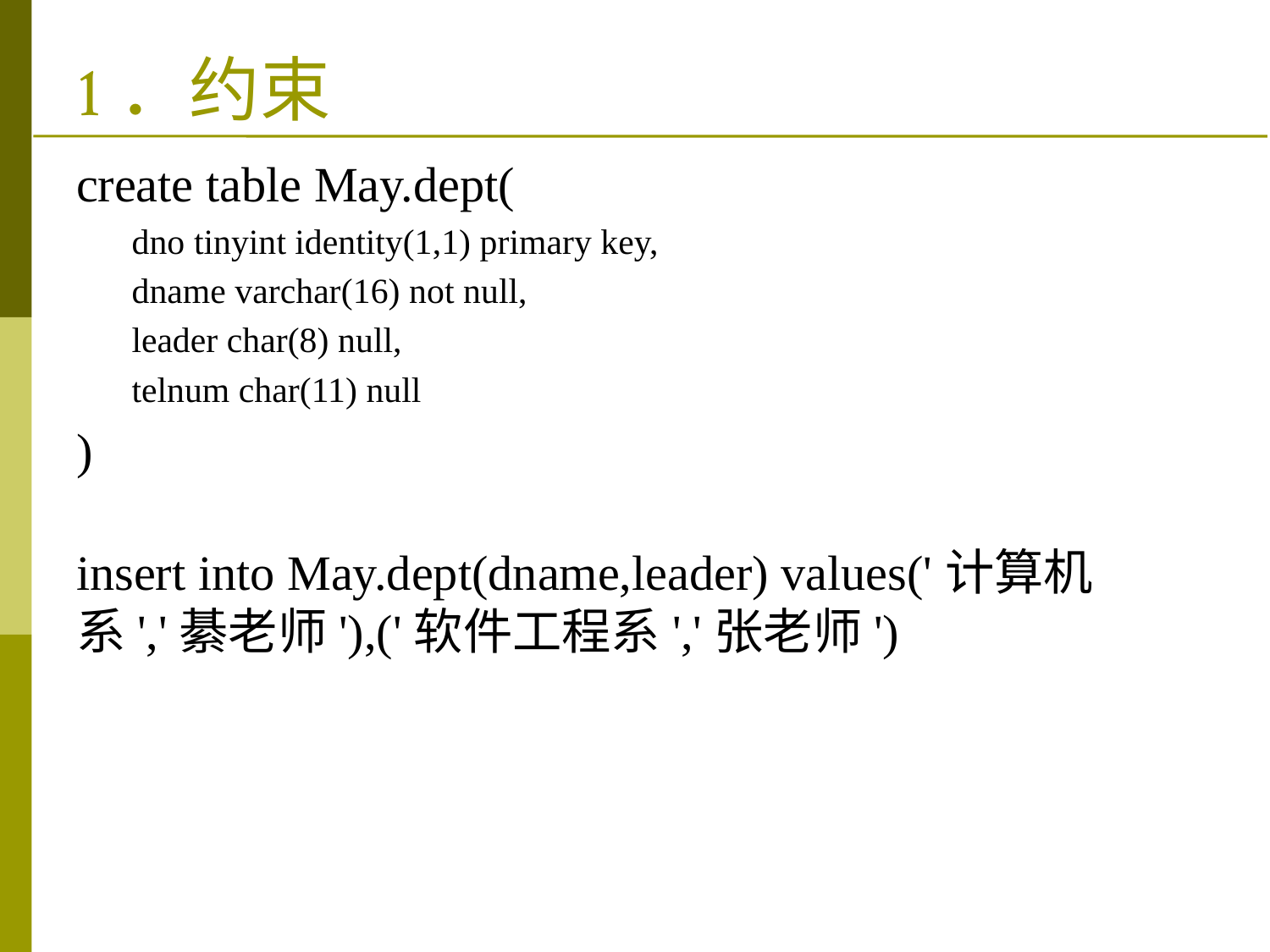

# 1．约束
create table May.dept(
dno tinyint identity(1,1) primary key,
dname varchar(16) not null,
leader char(8) null,
telnum char(11) null
)

insert into May.dept(dname,leader) values('计算机系','綦老师'),('软件工程系','张老师')